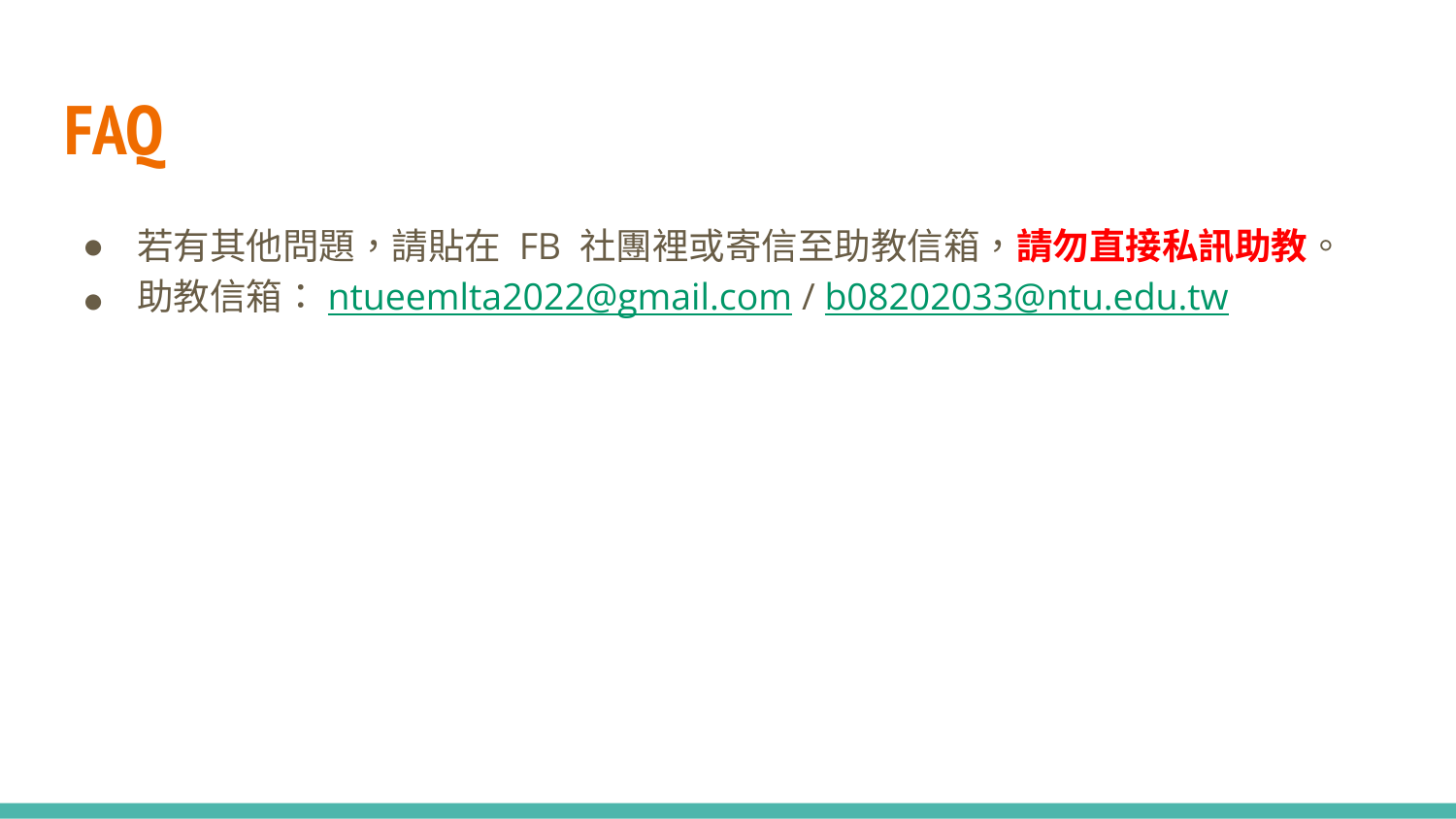

# FAQ
若有其他問題，請貼在 FB 社團裡或寄信至助教信箱，請勿直接私訊助教。
助教信箱：ntueemlta2022@gmail.com / b08202033@ntu.edu.tw